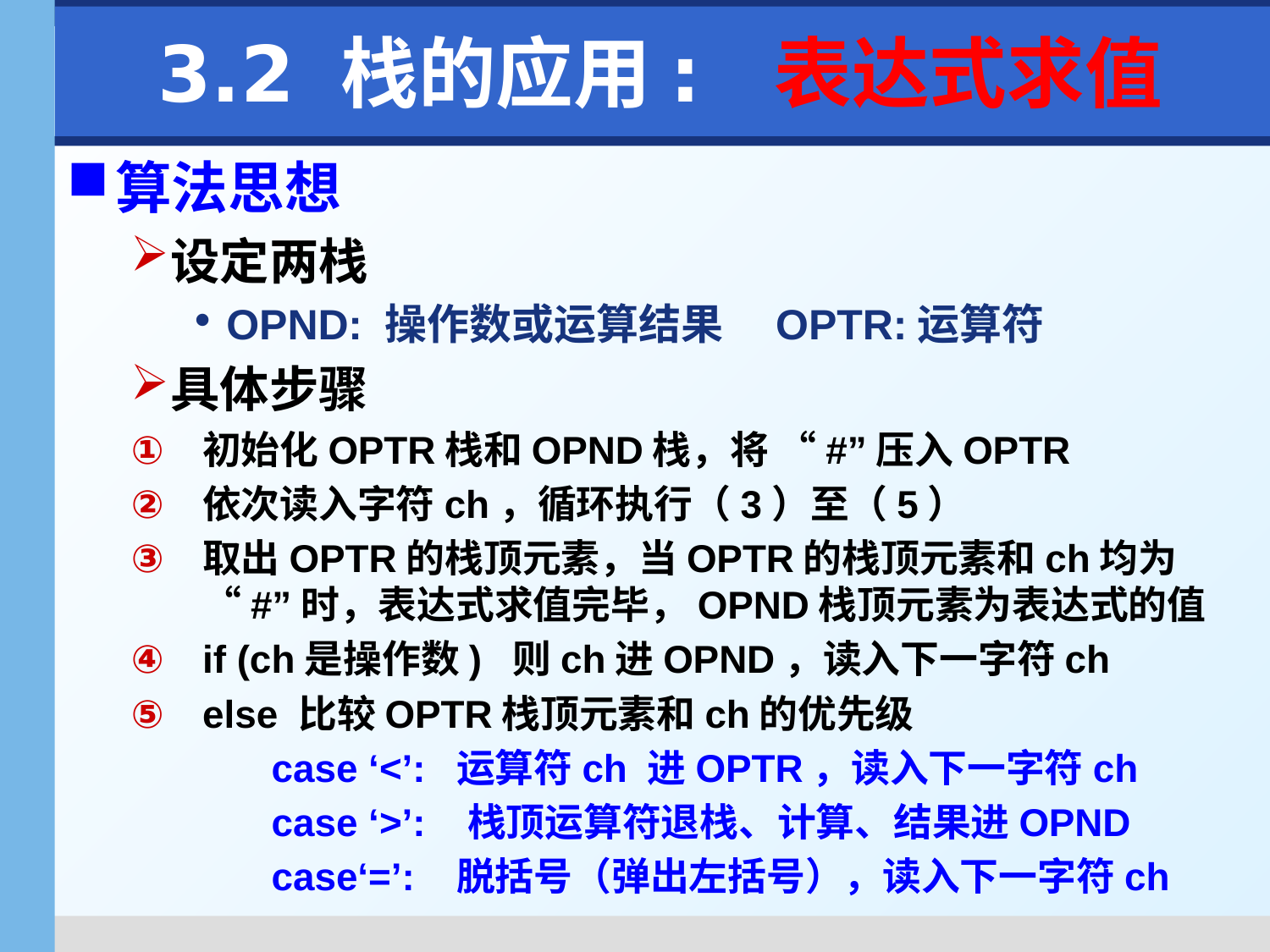

# 3.2 栈的应用:  表达式求值
算法思想
设定两栈
OPND: 操作数或运算结果　OPTR:运算符
具体步骤
初始化OPTR栈和OPND栈，将 “#”压入OPTR
依次读入字符ch，循环执行（3）至（5）
取出OPTR的栈顶元素，当OPTR的栈顶元素和ch均为“#”时，表达式求值完毕，OPND栈顶元素为表达式的值
if (ch是操作数)  则ch进OPND，读入下一字符ch
else 比较OPTR栈顶元素和ch的优先级
             case ‘<’:  运算符ch 进OPTR，读入下一字符ch
             case ‘>’:   栈顶运算符退栈、计算、结果进OPND
             case‘=’:   脱括号（弹出左括号），读入下一字符ch